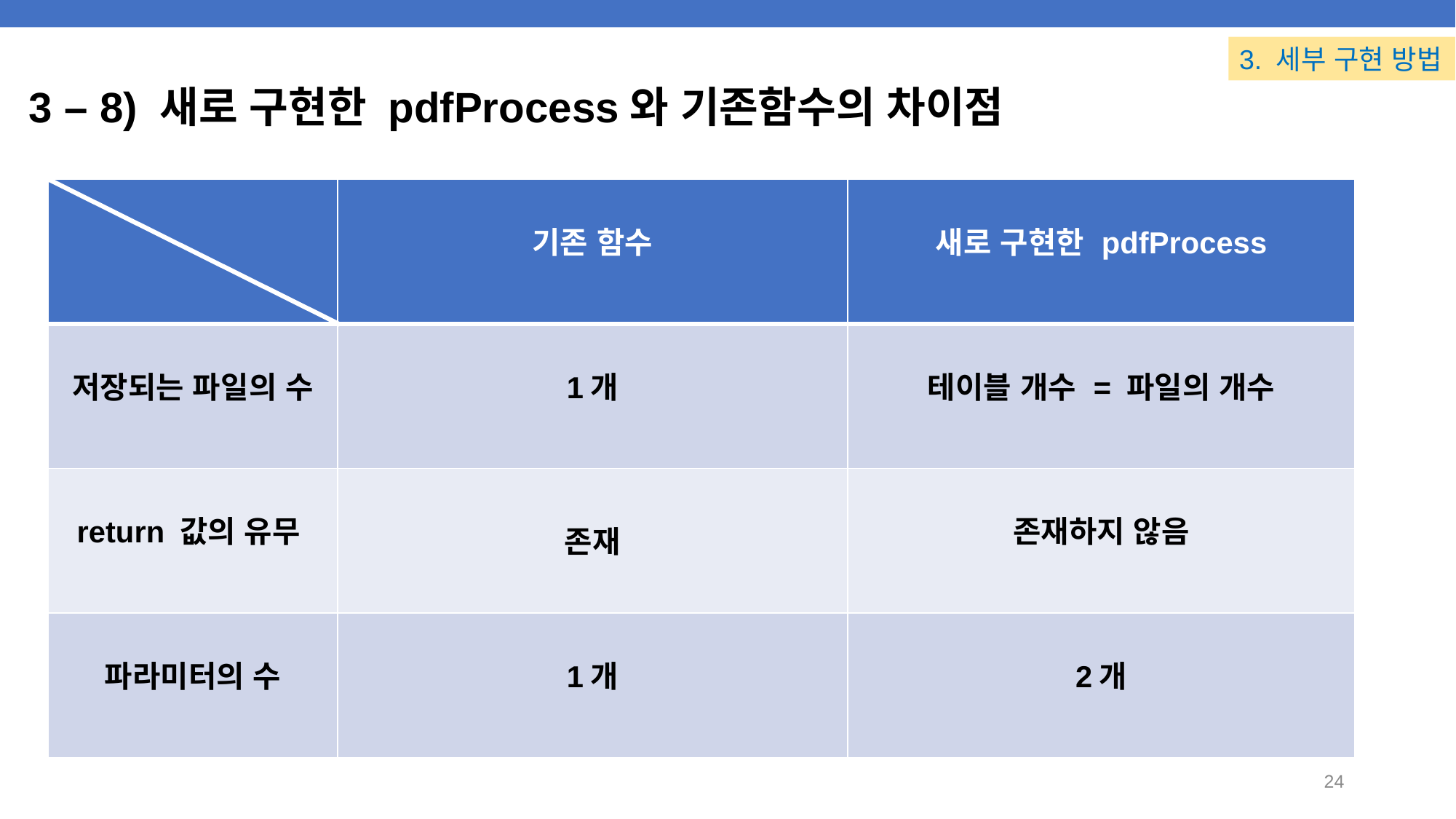

3. 세부 구현 방법
# 3 – 8) 새로 구현한 pdfProcess와 기존함수의 차이점
|  | 기존 함수 | 새로 구현한 pdfProcess |
| --- | --- | --- |
| 저장되는 파일의 수 | 1개 | 테이블 개수 = 파일의 개수 |
| return 값의 유무 | 존재 | 존재하지 않음 |
| 파라미터의 수 | 1개 | 2개 |
24